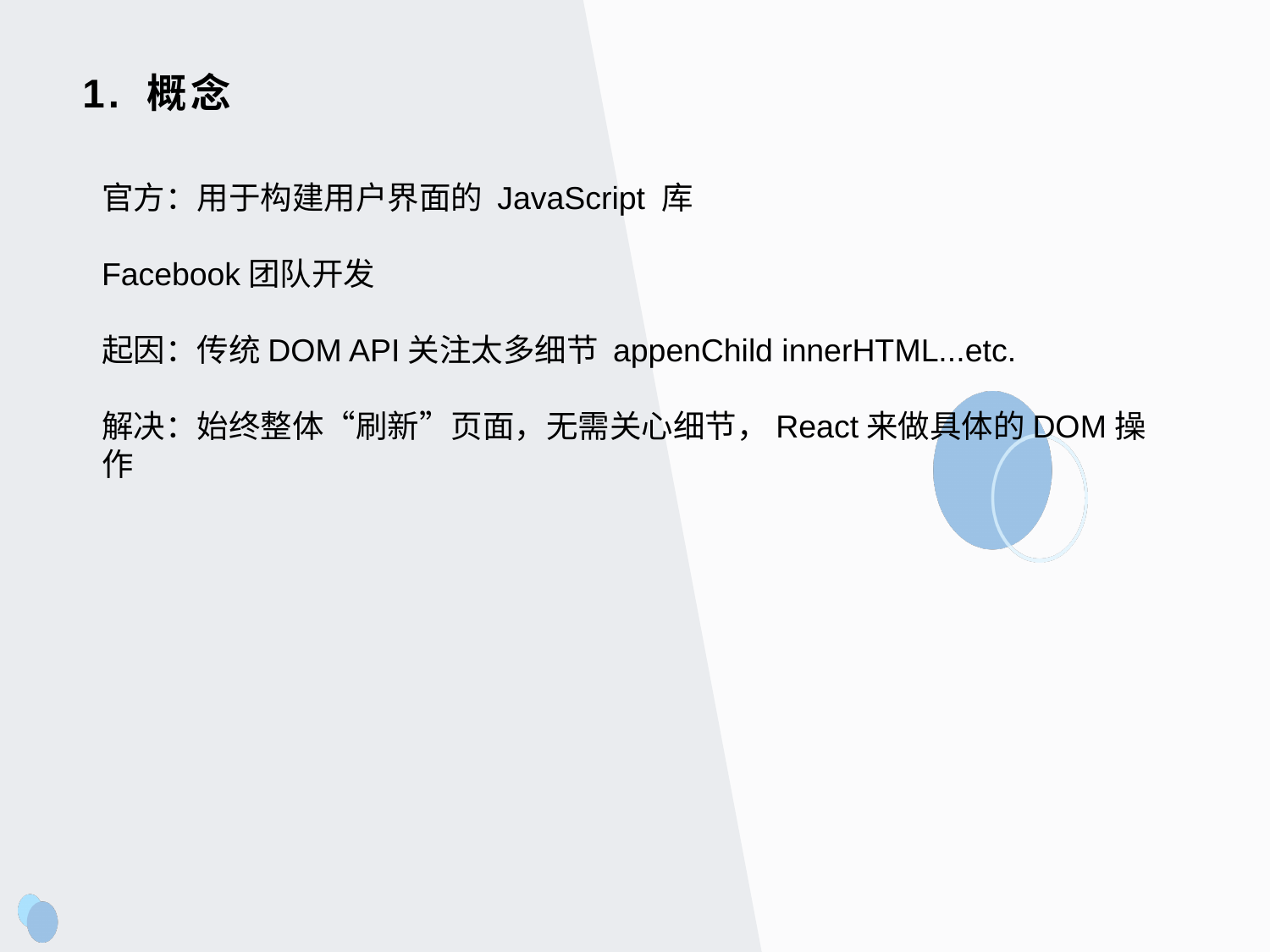

# 1. 概念
官方：用于构建用户界面的 JavaScript 库

Facebook团队开发

起因：传统DOM API关注太多细节 appenChild innerHTML...etc.

解决：始终整体“刷新”页面，无需关心细节，React来做具体的DOM操作